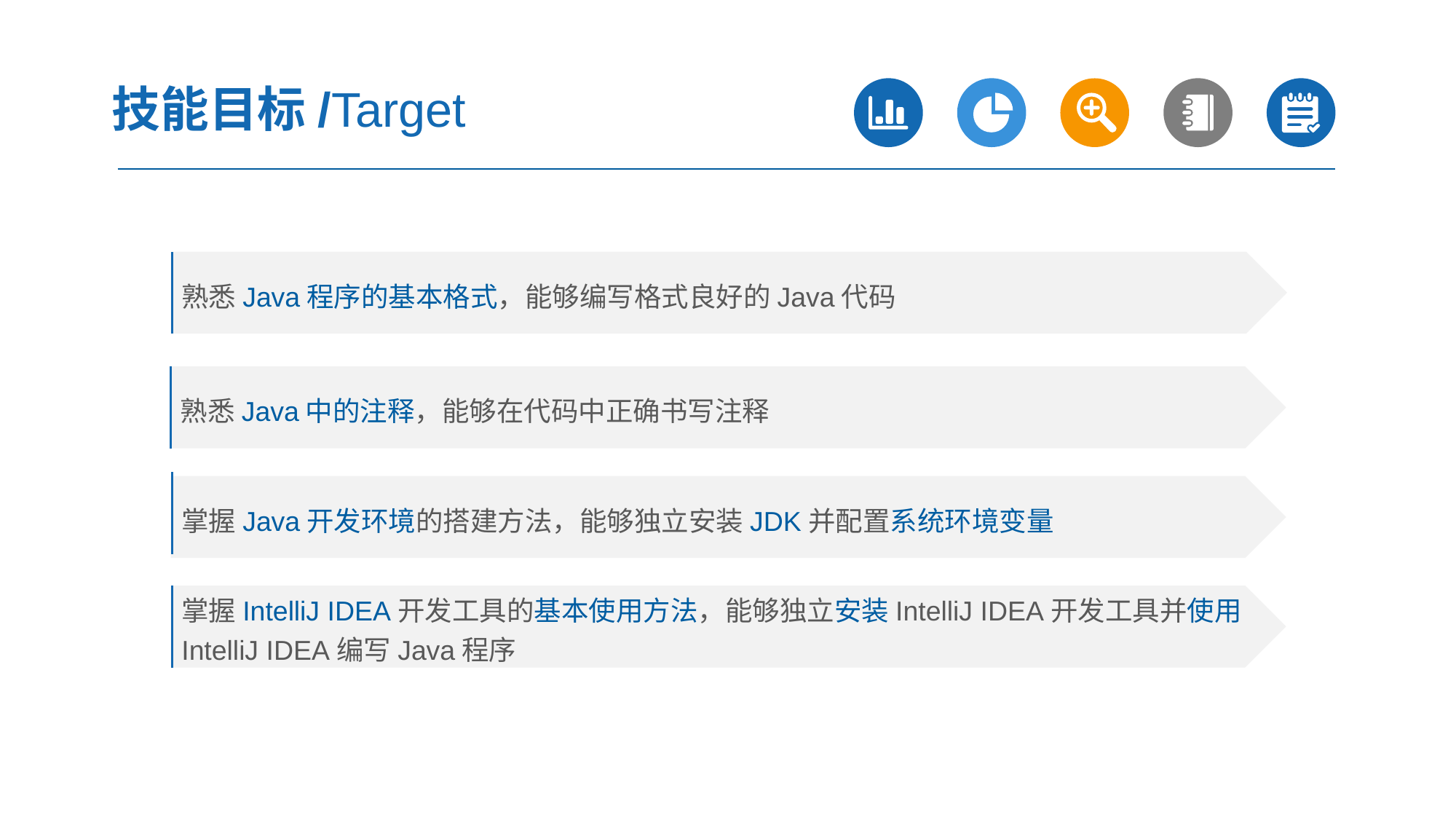

技能目标/Target

熟悉Java程序的基本格式，能够编写格式良好的Java代码

熟悉Java中的注释，能够在代码中正确书写注释

掌握Java开发环境的搭建方法，能够独立安装JDK并配置系统环境变量

掌握IntelliJ IDEA开发工具的基本使用方法，能够独立安装IntelliJ IDEA开发工具并使用IntelliJ IDEA编写Java程序